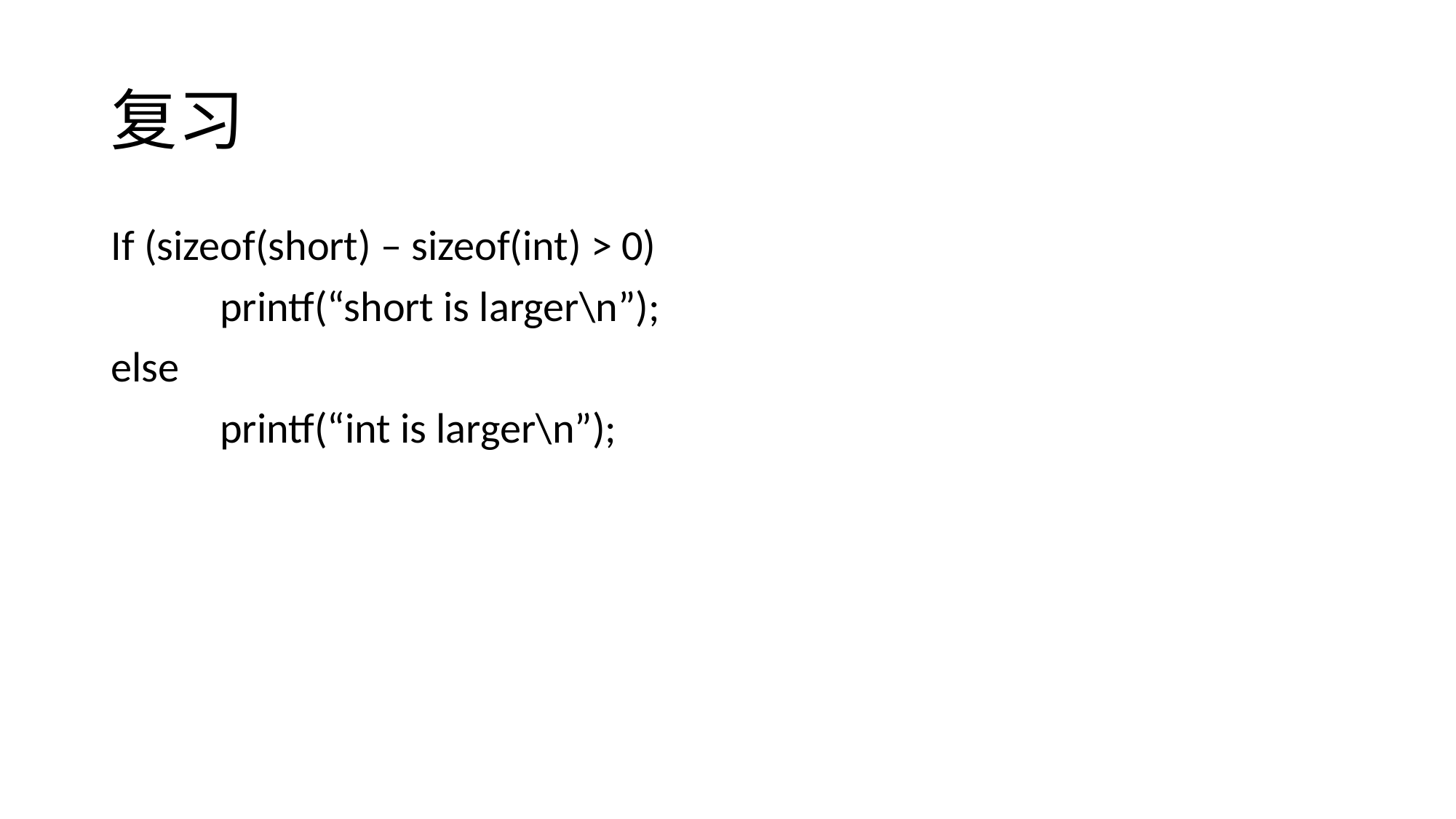

# 复习
If (sizeof(short) – sizeof(int) > 0)
	printf(“short is larger\n”);
else
	printf(“int is larger\n”);